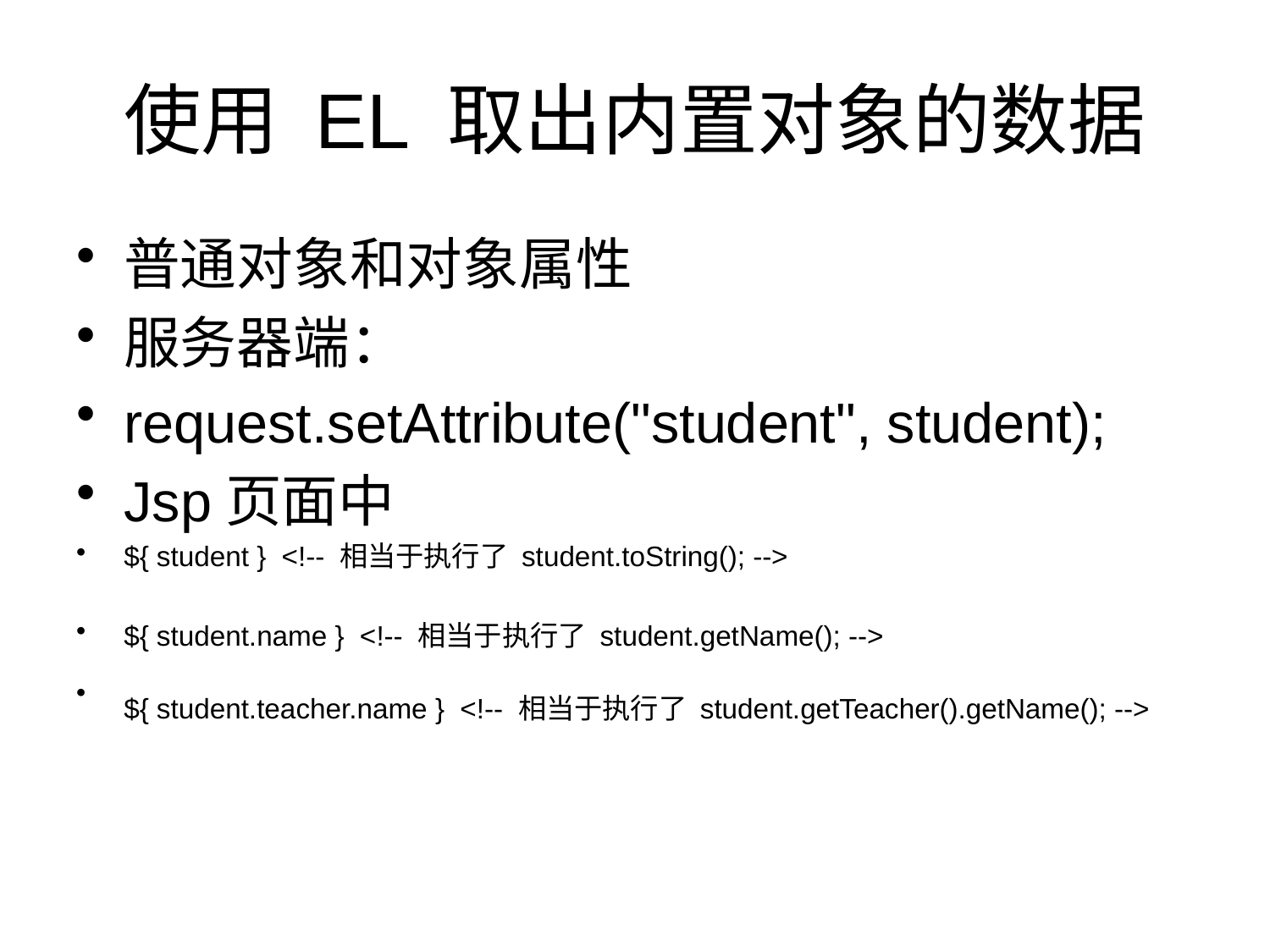

# 使用 EL 取出内置对象的数据
普通对象和对象属性
服务器端：
request.setAttribute("student", student);
Jsp页面中
${ student }  <!-- 相当于执行了 student.toString(); -->

${ student.name }  <!-- 相当于执行了 student.getName(); -->
${ student.teacher.name }  <!-- 相当于执行了 student.getTeacher().getName(); -->